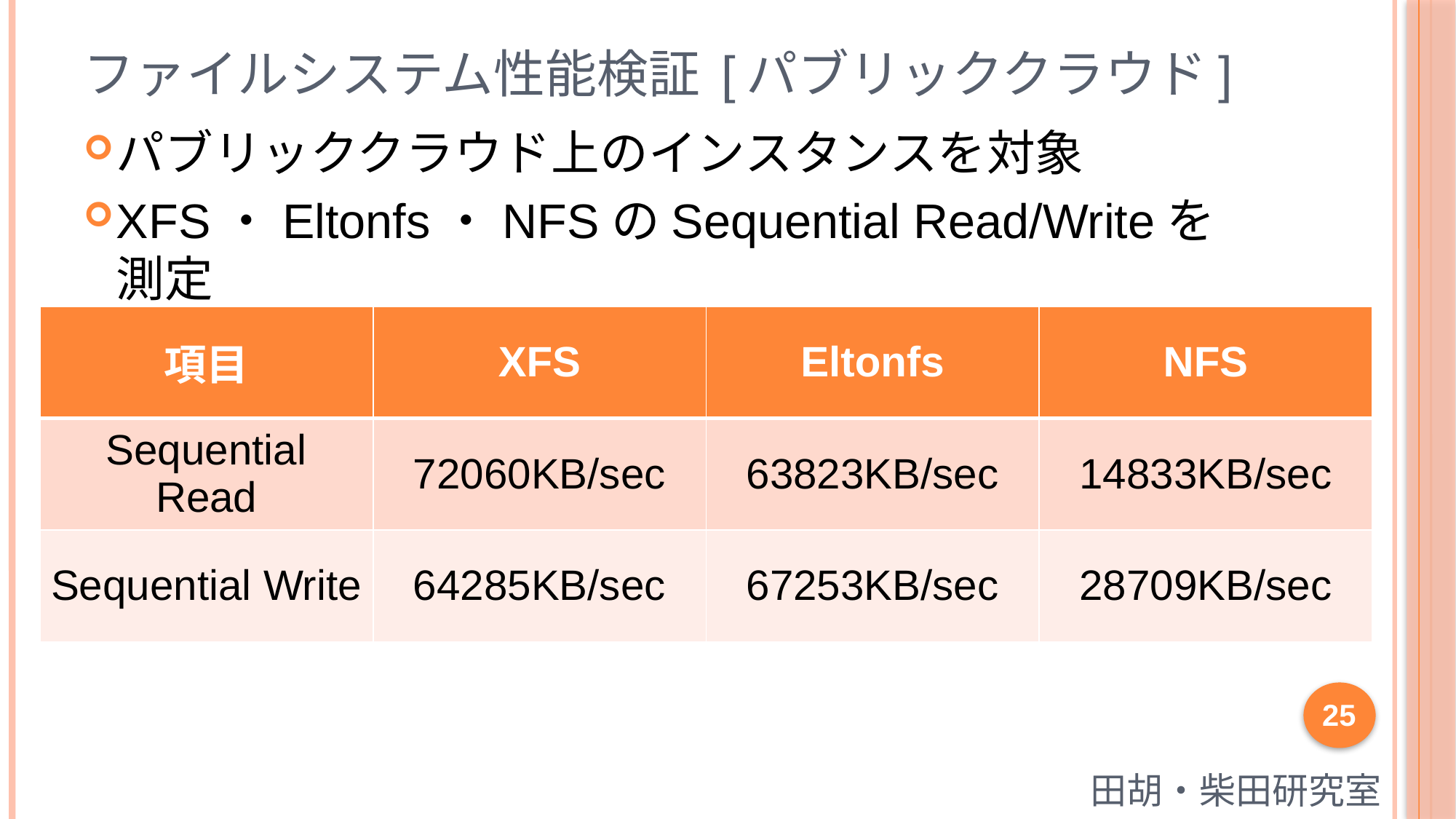

# ファイルシステム性能検証 [パブリッククラウド]
パブリッククラウド上のインスタンスを対象
XFS・Eltonfs・NFSのSequential Read/Writeを測定
| 項目 | XFS | Eltonfs | NFS |
| --- | --- | --- | --- |
| Sequential Read | 72060KB/sec | 63823KB/sec | 14833KB/sec |
| Sequential Write | 64285KB/sec | 67253KB/sec | 28709KB/sec |
25